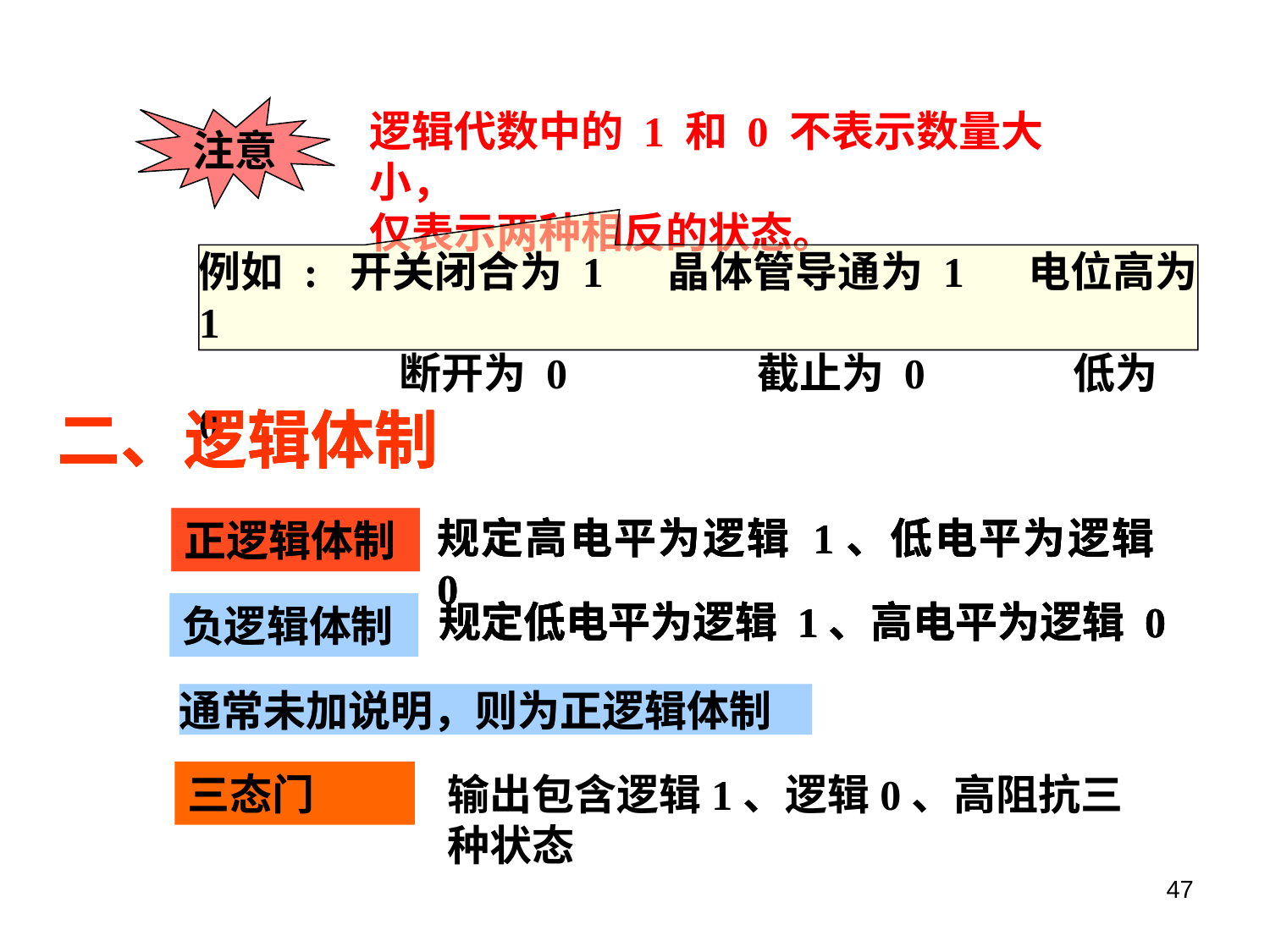

注意
逻辑代数中的 1 和 0 不表示数量大小，
仅表示两种相反的状态。
例如 :  开关闭合为 1     晶体管导通为 1     电位高为 1
                    断开为 0                 截止为 0             低为 0
二、逻辑体制
规定高电平为逻辑 1、低电平为逻辑 0
正逻辑体制
规定低电平为逻辑 1、高电平为逻辑 0
负逻辑体制
通常未加说明，则为正逻辑体制
二、逻辑体制
规定高电平为逻辑 1、低电平为逻辑 0
正逻辑体制
规定低电平为逻辑 1、高电平为逻辑 0
负逻辑体制
通常未加说明，则为正逻辑体制
二、逻辑体制
规定高电平为逻辑 1、低电平为逻辑 0
正逻辑体制
规定低电平为逻辑 1、高电平为逻辑 0
负逻辑体制
通常未加说明，则为正逻辑体制
三态门
输出包含逻辑1、逻辑0、高阻抗三种状态
47